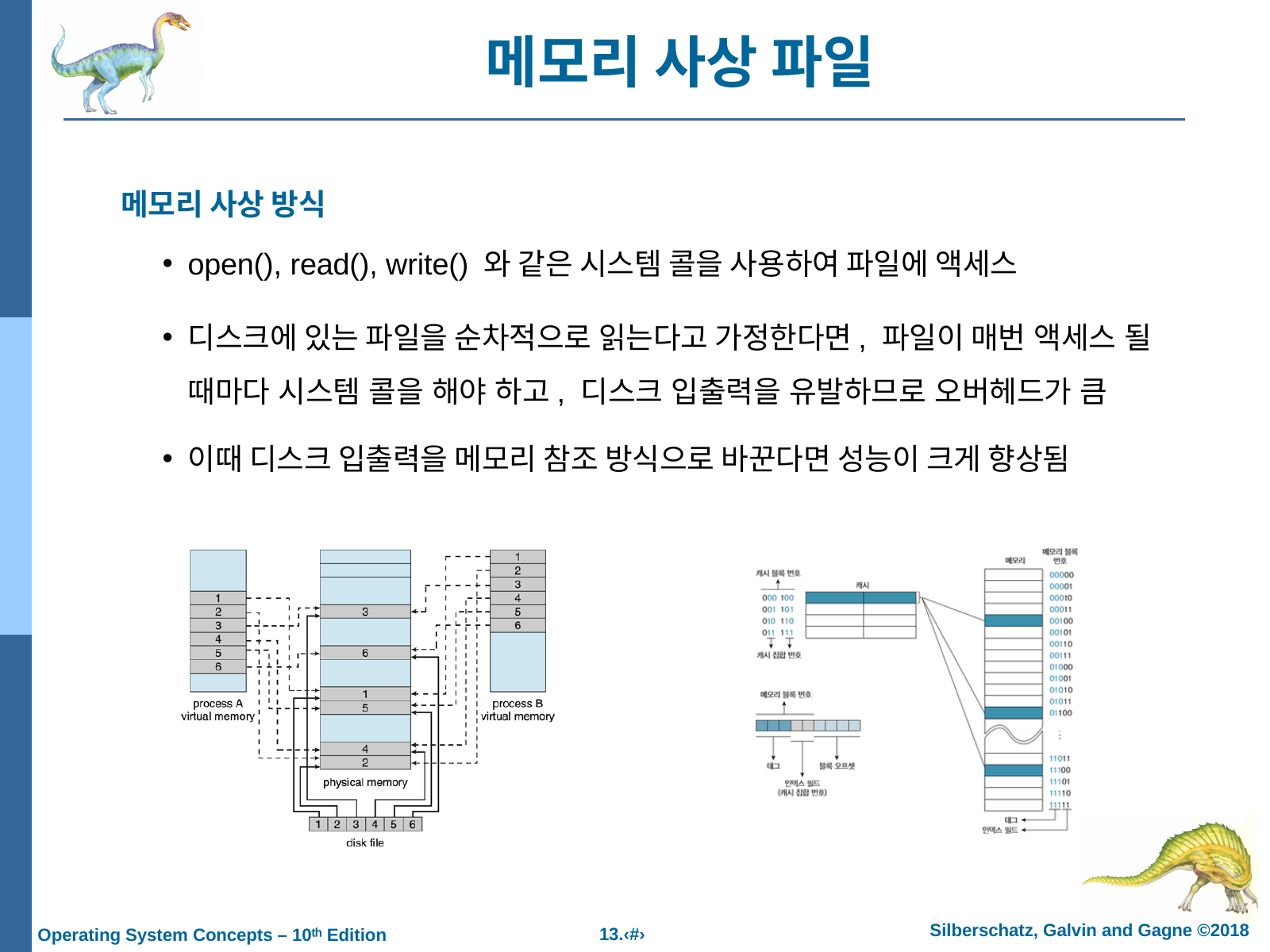

메모리 사상 파일

메모리 사상 방식
open(), read(), write() 와 같은 시스템 콜을 사용하여 파일에 액세스
디스크에 있는 파일을 순차적으로 읽는다고 가정한다면, 파일이 매번 액세스 될 때마다 시스템 콜을 해야 하고, 디스크 입출력을 유발하므로 오버헤드가 큼

이때 디스크 입출력을 메모리 참조 방식으로 바꾼다면 성능이 크게 향상됨

Silberschatz, Galvin and Gagne ©2018
13.‹#›
Operating System Concepts – 10ᵗʰ Edition